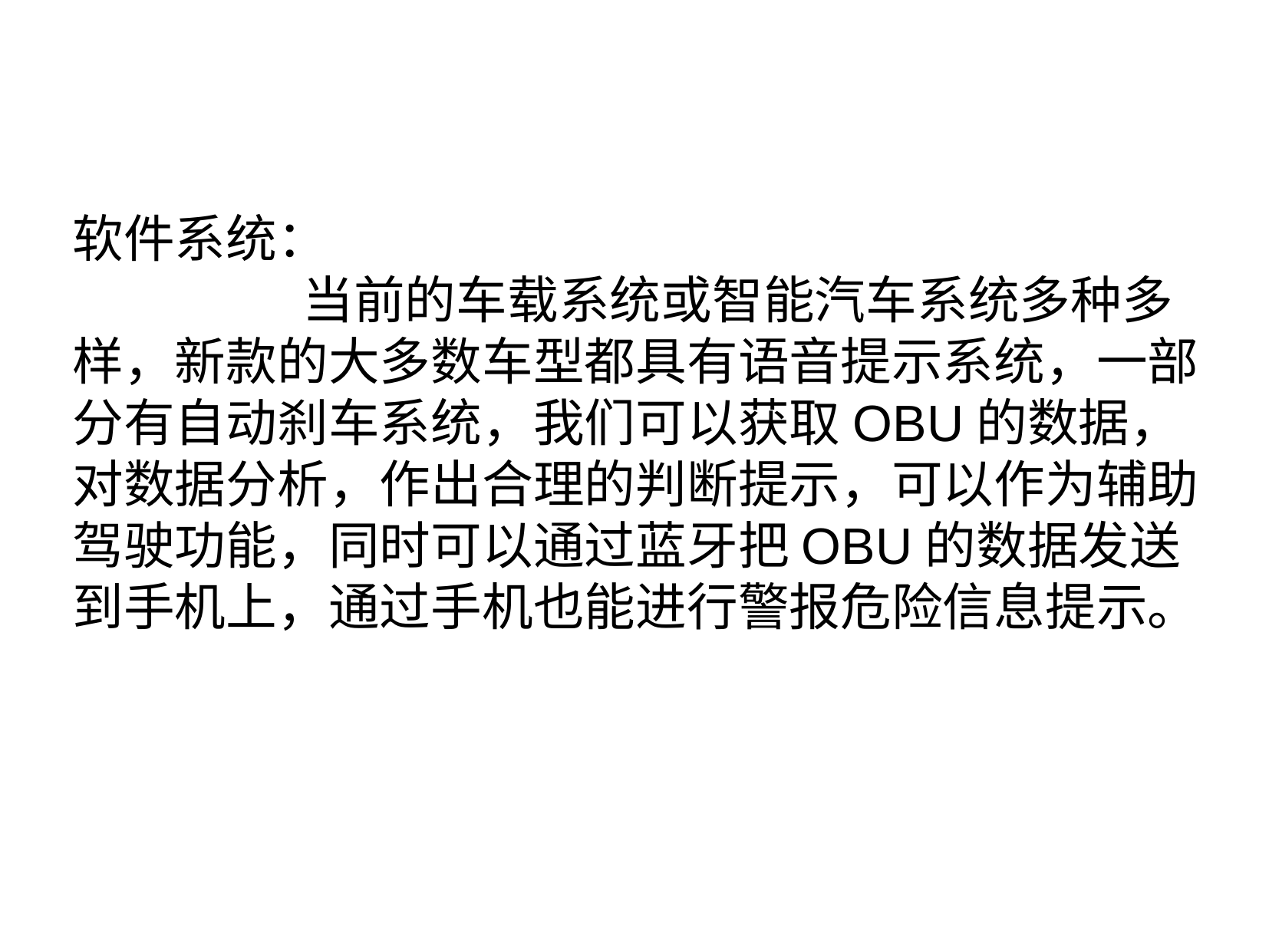

软件系统：
		当前的车载系统或智能汽车系统多种多样，新款的大多数车型都具有语音提示系统，一部分有自动刹车系统，我们可以获取OBU的数据，对数据分析，作出合理的判断提示，可以作为辅助驾驶功能，同时可以通过蓝牙把OBU的数据发送到手机上，通过手机也能进行警报危险信息提示。